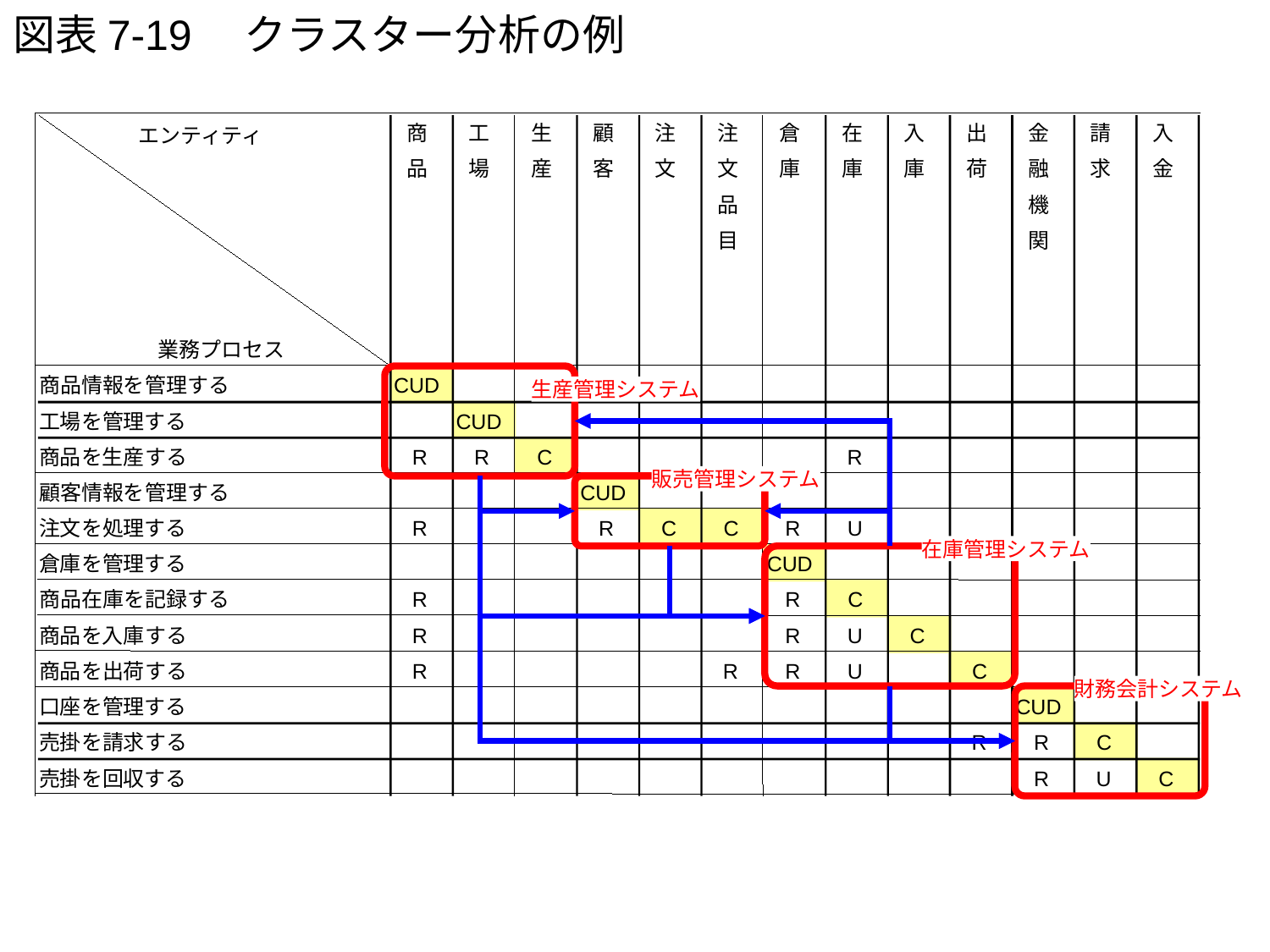

# 図表7-19　クラスター分析の例

商
工
生
顧
注
注
倉
在
入
出
金
請
入
エンティティ
品
場
産
客
文
文
庫
庫
庫
荷
融
求
金
品
機
目
関

業務プロセス

商品情報を管理する
CUD
生産管理システム

工場を管理する
CUD

商品を生産する
R
R
C
R
販売管理システム

顧客情報を管理する
CUD

注文を処理する
R
R
C
C
R
U
在庫管理システム

倉庫を管理する
CUD

商品在庫を記録する
R
R
C

商品を入庫する
R
R
U
C

商品を出荷する
R
R
R
U
C
財務会計システム

口座を管理する
CUD

売掛を請求する
R
R
C

売掛を回収する
R
U
C